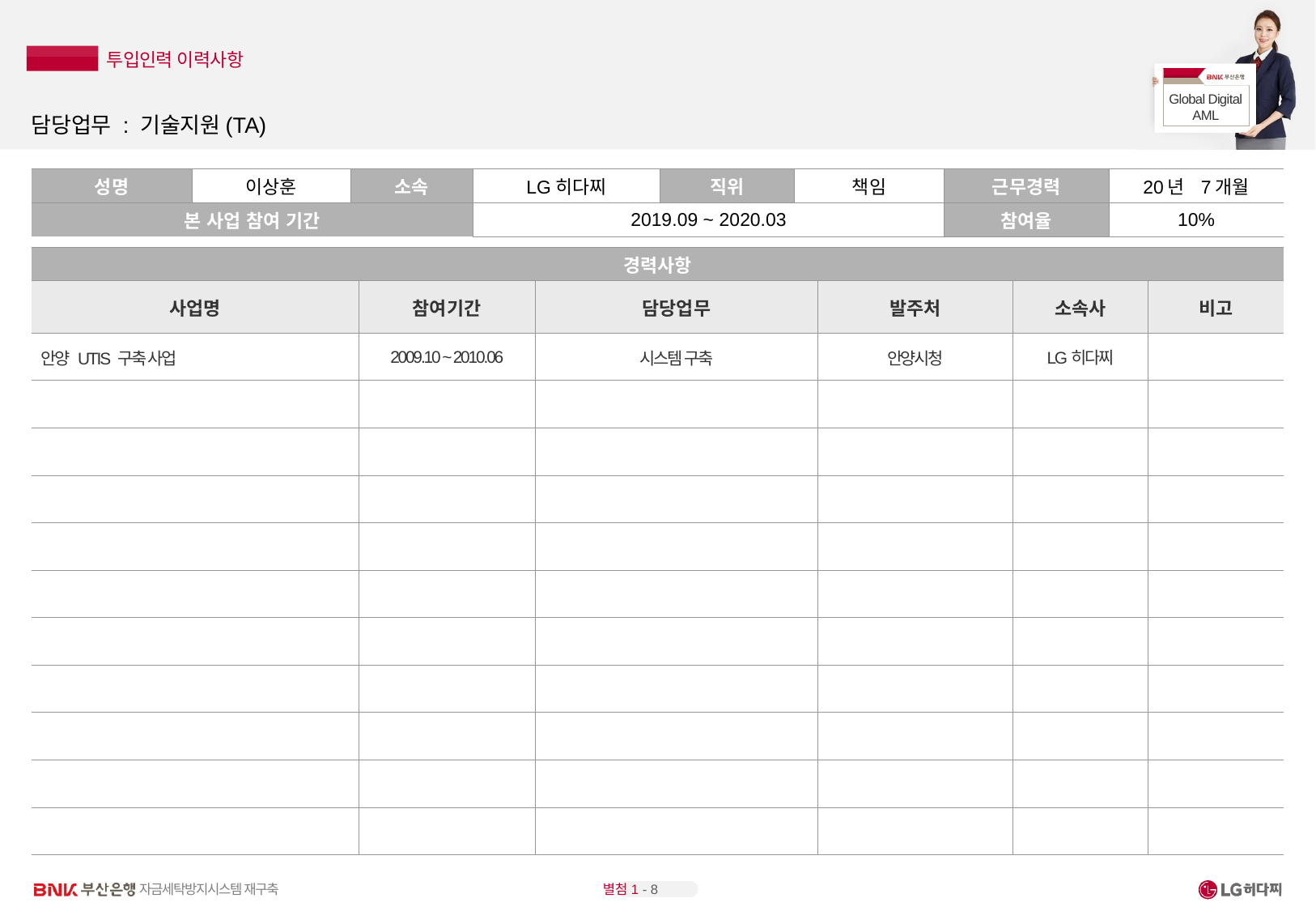

# 담당업무 : 기술지원(TA)
| 성명 | 이상훈 | 소속 | LG히다찌 | 직위 | 책임 | 근무경력 | 20년 7개월 |
| --- | --- | --- | --- | --- | --- | --- | --- |
| 본 사업 참여 기간 |  |  | 2019.09 ~ 2020.03 |  |  | 참여율 | 10% |
| 경력사항 |  |  |  |  |  |
| --- | --- | --- | --- | --- | --- |
| 사업명 | 참여기간 | 담당업무 | 발주처 | 소속사 | 비고 |
| 안양 UTIS 구축 사업 | 2009.10 ~ 2010.06 | 시스템 구축 | 안양시청 | LG히다찌 |  |
|  |  |  |  |  |  |
|  |  |  |  |  |  |
|  |  |  |  |  |  |
|  |  |  |  |  |  |
|  |  |  |  |  |  |
|  |  |  |  |  |  |
|  |  |  |  |  |  |
|  |  |  |  |  |  |
|  |  |  |  |  |  |
|  |  |  |  |  |  |
별첨1 - 8